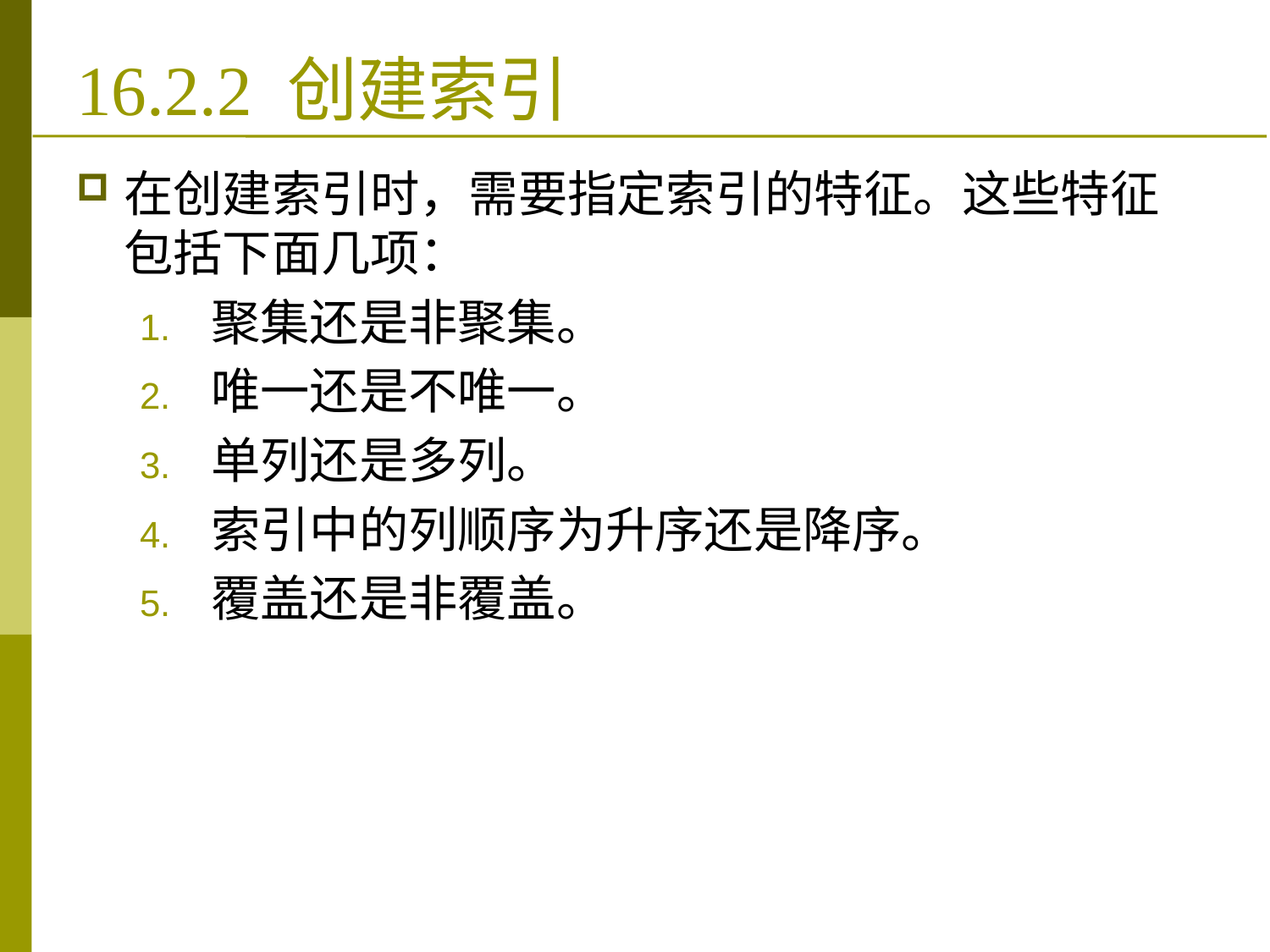

# 16.2.2 创建索引
在创建索引时，需要指定索引的特征。这些特征包括下面几项：
聚集还是非聚集。
唯一还是不唯一。
单列还是多列。
索引中的列顺序为升序还是降序。
覆盖还是非覆盖。